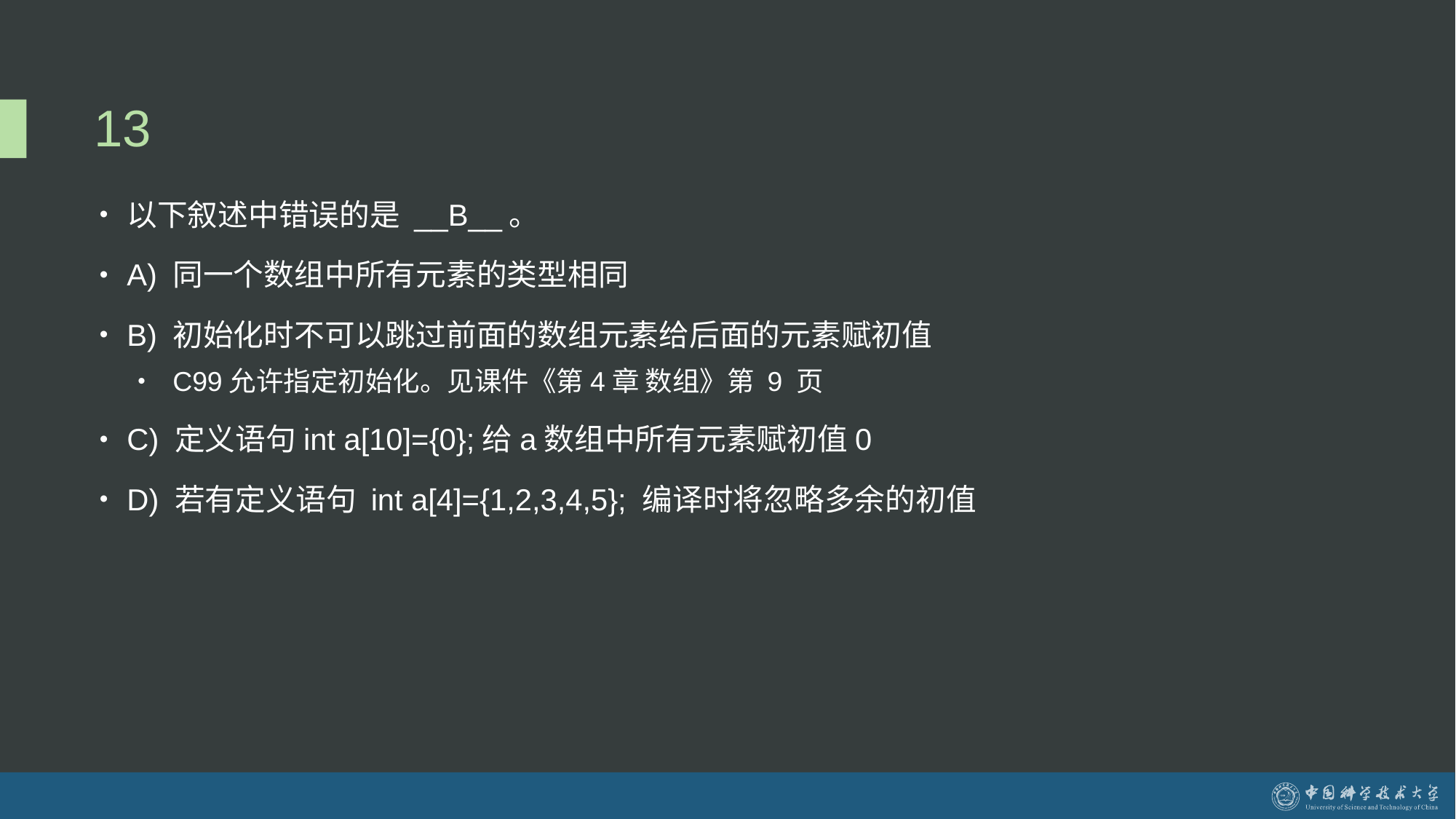

# 13
以下叙述中错误的是 __B__。
A) 同一个数组中所有元素的类型相同
B) 初始化时不可以跳过前面的数组元素给后面的元素赋初值
 C99允许指定初始化。见课件《第4章 数组》第 9 页
C) 定义语句int a[10]={0};给a数组中所有元素赋初值0
D) 若有定义语句 int a[4]={1,2,3,4,5}; 编译时将忽略多余的初值